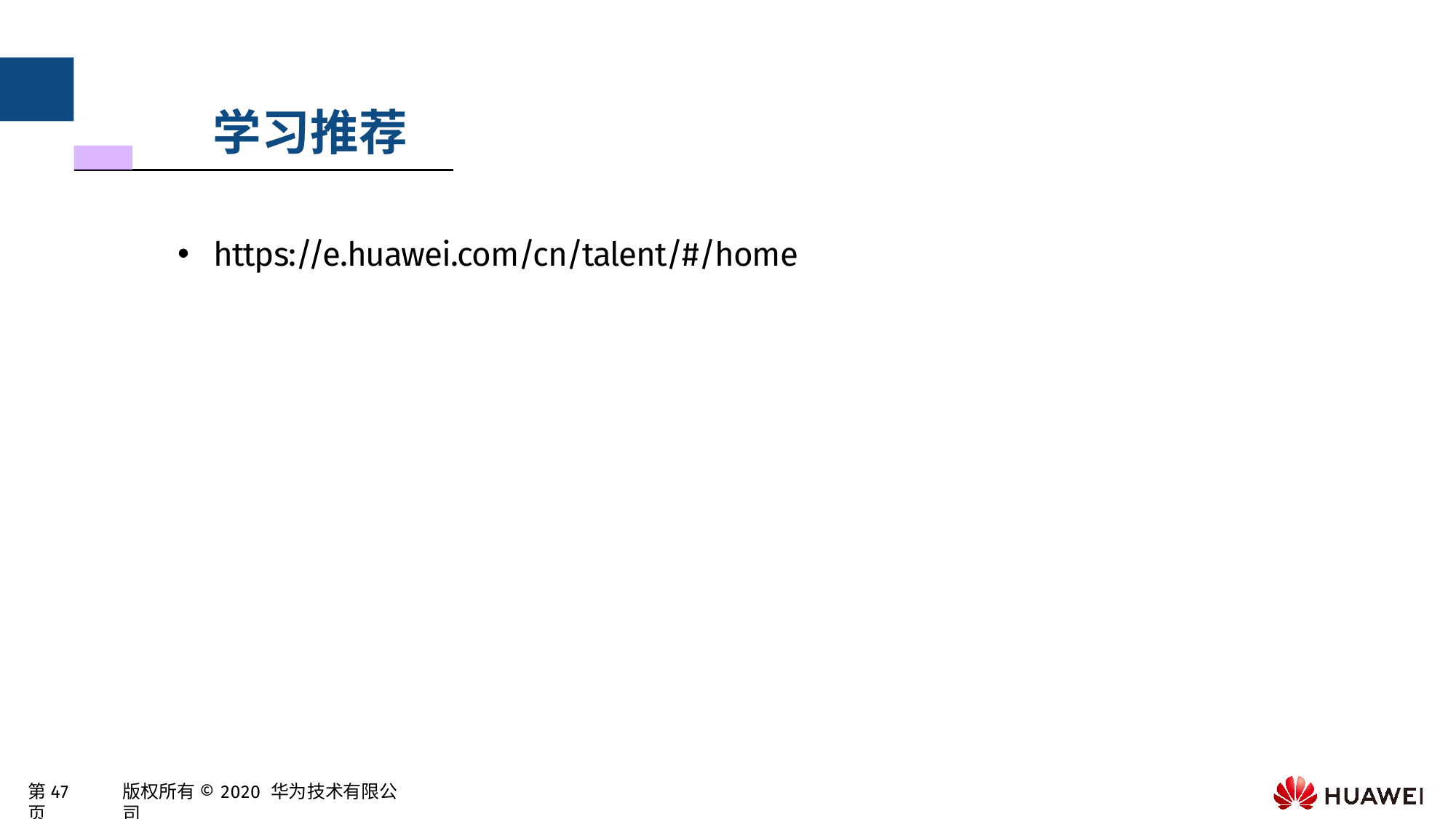

# 学习推荐

https://e.huawei.com/cn/talent/#/home
第47页
版权所有© 2020 华为技术有限公司